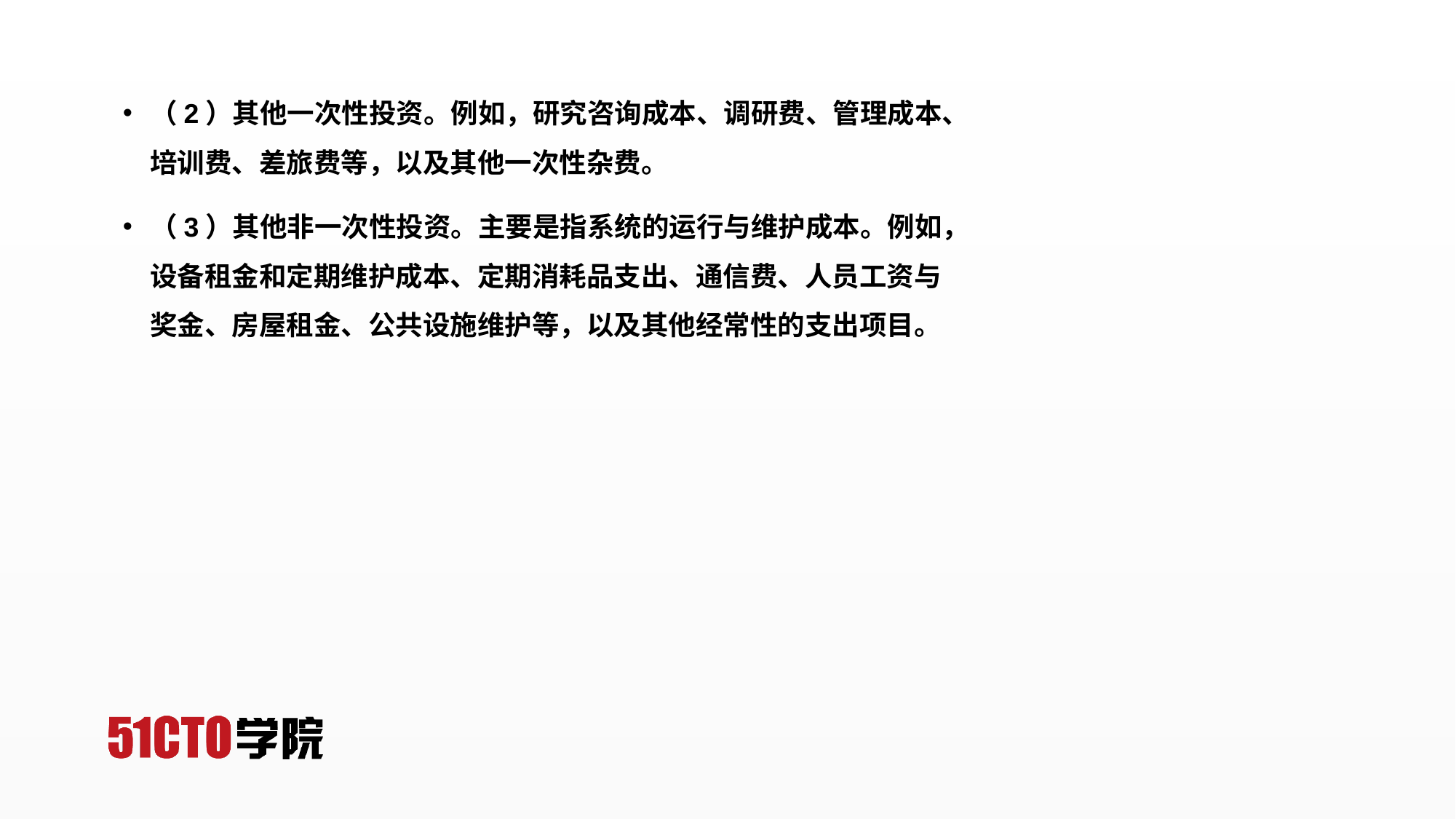

（2）其他一次性投资。例如，研究咨询成本、调研费、管理成本、培训费、差旅费等，以及其他一次性杂费。
（3）其他非一次性投资。主要是指系统的运行与维护成本。例如，设备租金和定期维护成本、定期消耗品支出、通信费、人员工资与奖金、房屋租金、公共设施维护等，以及其他经常性的支出项目。